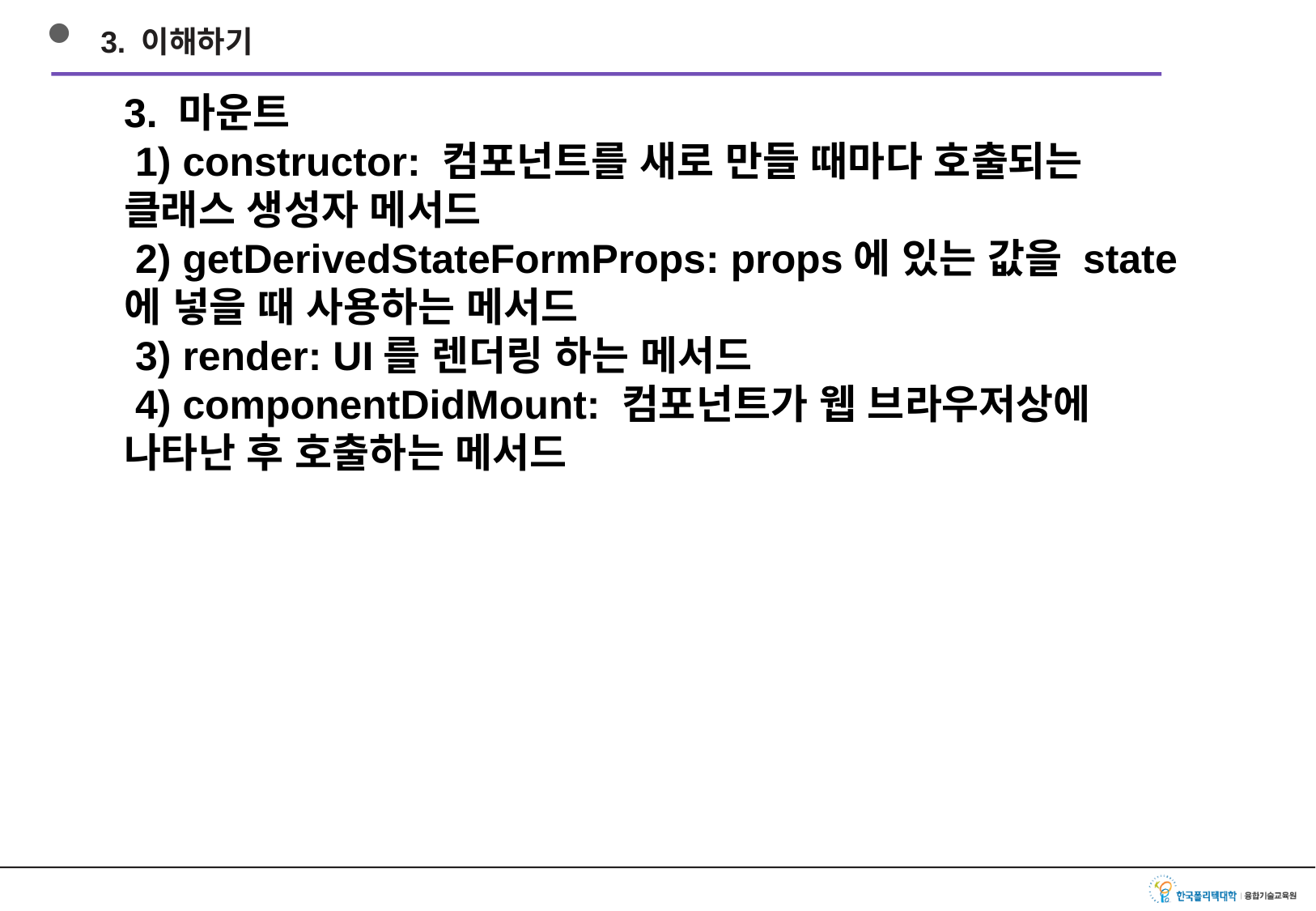

3. 이해하기
3. 마운트
 1) constructor: 컴포넌트를 새로 만들 때마다 호출되는 클래스 생성자 메서드
 2) getDerivedStateFormProps: props에 있는 값을 state에 넣을 때 사용하는 메서드
 3) render: UI를 렌더링 하는 메서드
 4) componentDidMount: 컴포넌트가 웹 브라우저상에 나타난 후 호출하는 메서드